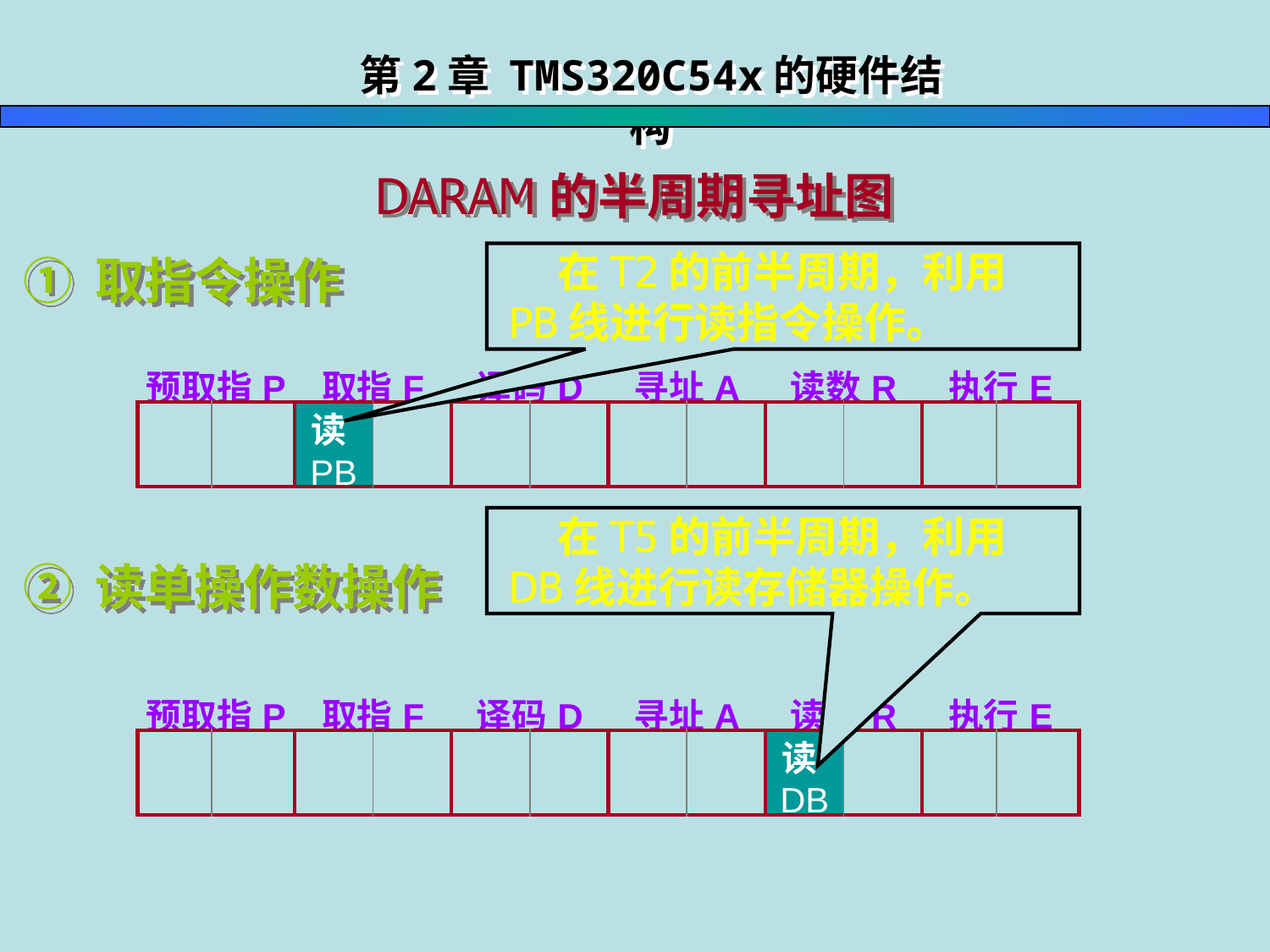

第2章 TMS320C54x的硬件结构

DARAM的半周期寻址图
① 取指令操作
    在T2的前半周期，利用PB线进行读指令操作。
| 预取指P |  | 取指F |  | 译码D |  | 寻址A |  | 读数R |  | 执行E |  |
| --- | --- | --- | --- | --- | --- | --- | --- | --- | --- | --- | --- |
|  |  | 读PB |  |  |  |  |  |  |  |  |  |
    在T5的前半周期，利用DB线进行读存储器操作。
② 读单操作数操作
| 预取指P |  | 取指F |  | 译码D |  | 寻址A |  | 读数R |  | 执行E |  |
| --- | --- | --- | --- | --- | --- | --- | --- | --- | --- | --- | --- |
|  |  |  |  |  |  |  |  | 读DB |  |  |  |
151